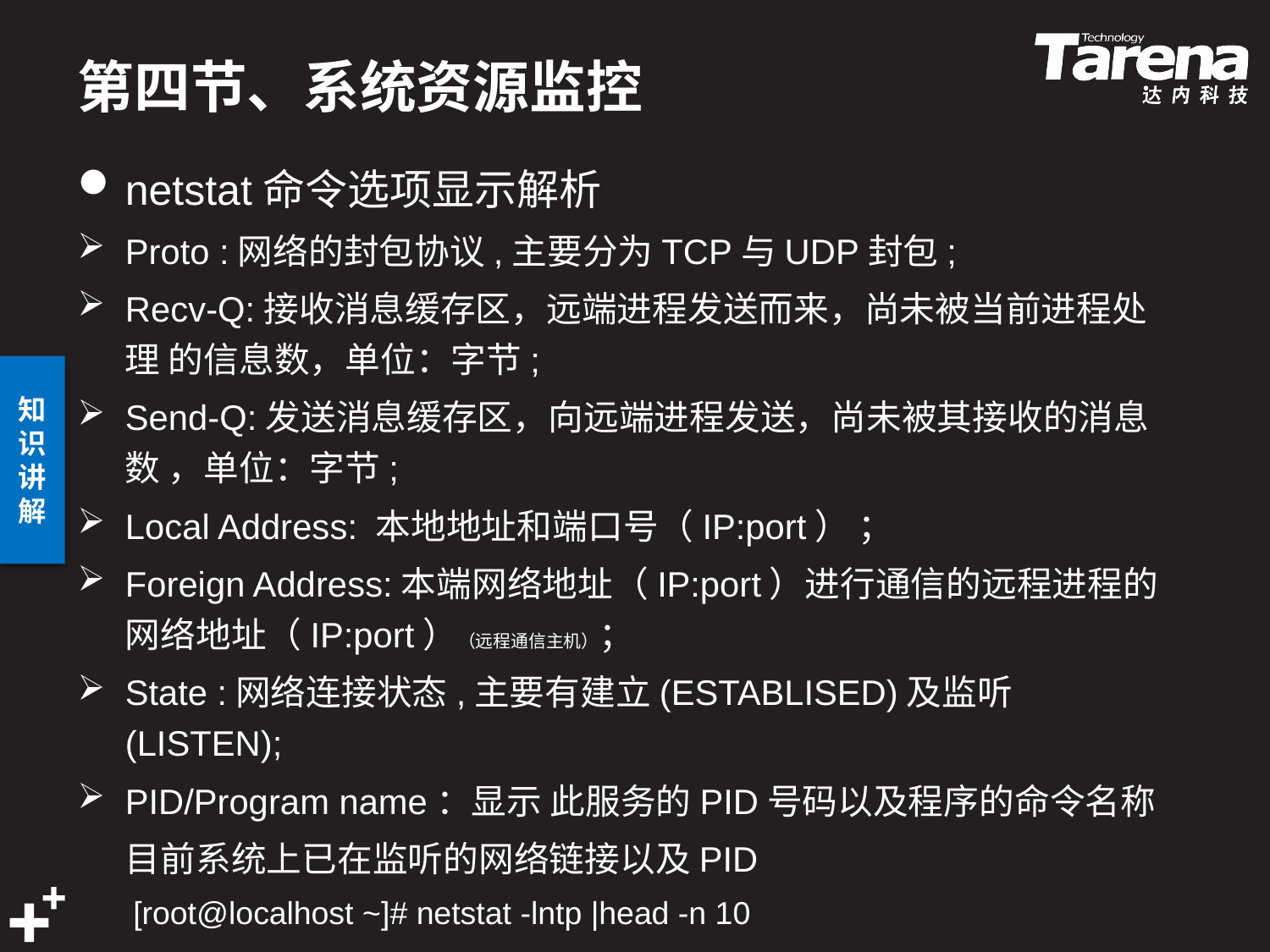

# 第四节、系统资源监控
netstat命令选项显示解析
Proto :网络的封包协议,主要分为TCP与UDP封包;
Recv-Q:接收消息缓存区，远端进程发送而来，尚未被当前进程处理 的信息数，单位：字节;
Send-Q:发送消息缓存区，向远端进程发送，尚未被其接收的消息数 ，单位：字节;
Local Address: 本地地址和端口号（IP:port） ；
Foreign Address:本端网络地址（IP:port）进行通信的远程进程的网络地址（IP:port）（远程通信主机）；
State :网络连接状态,主要有建立(ESTABLISED)及监听(LISTEN);
PID/Program name：显示 此服务的PID号码以及程序的命令名称
     目前系统上已在监听的网络链接以及PID
[root@localhost ~]# netstat -lntp |head -n 10